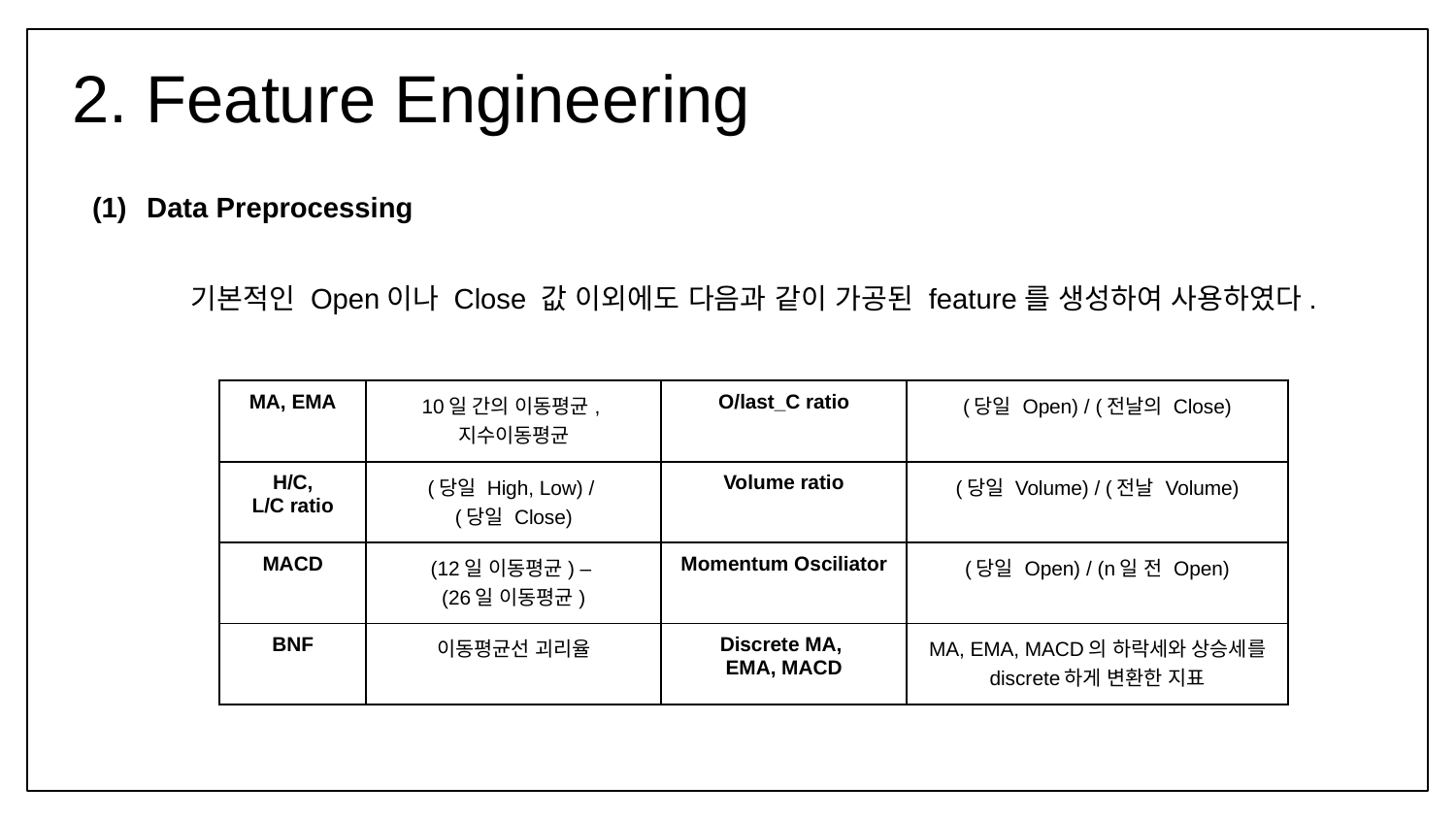

# 2. Feature Engineering
Data Preprocessing

기본적인 Open이나 Close 값 이외에도 다음과 같이 가공된 feature를 생성하여 사용하였다.

| MA, EMA | 10일 간의 이동평균, 지수이동평균 | O/last\_C ratio | (당일 Open) / (전날의 Close) |
| --- | --- | --- | --- |
| H/C, L/C ratio | (당일 High, Low) / (당일 Close) | Volume ratio | (당일 Volume) / (전날 Volume) |
| MACD | (12일 이동평균) – (26일 이동평균) | Momentum Osciliator | (당일 Open) / (n일 전 Open) |
| BNF | 이동평균선 괴리율 | Discrete MA, EMA, MACD | MA, EMA, MACD의 하락세와 상승세를 discrete하게 변환한 지표 |